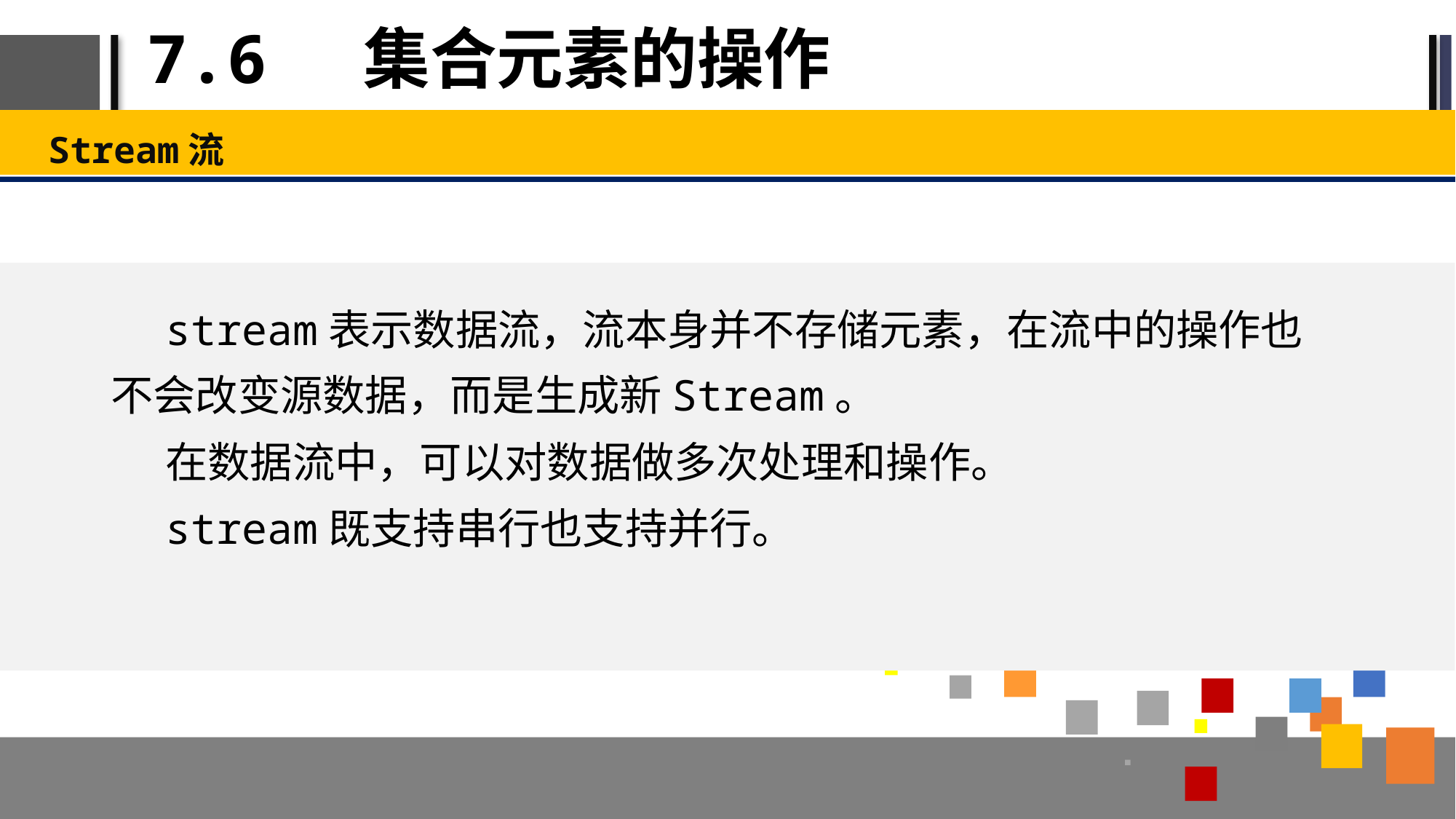

# 7.6  集合元素的操作

Stream流

stream表示数据流，流本身并不存储元素，在流中的操作也不会改变源数据，而是生成新Stream。
在数据流中，可以对数据做多次处理和操作。
stream既支持串行也支持并行。